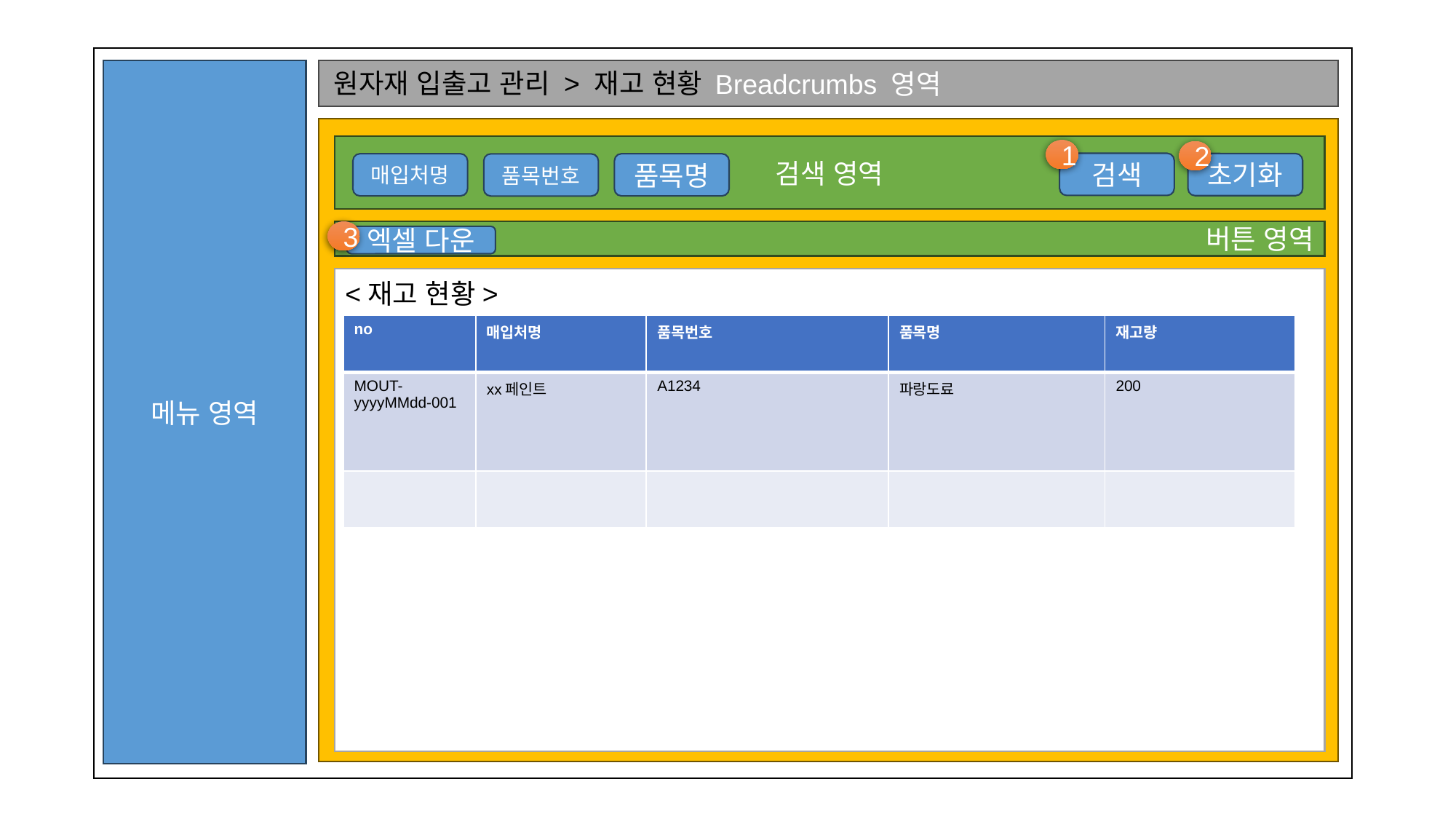

메뉴 영역
Breadcrumbs 영역
원자재 입출고 관리 > 재고 현황
Content영역
검색 영역
1
2
검색
초기화
매입처명
품목명
품목번호
3
버튼 영역
엑셀 다운
테이블
<재고 현황>
| no | 매입처명 | 품목번호 | 품목명 | 재고량 |
| --- | --- | --- | --- | --- |
| MOUT-yyyyMMdd-001 | xx페인트 | A1234 | 파랑도료 | 200 |
|  |  |  |  |  |